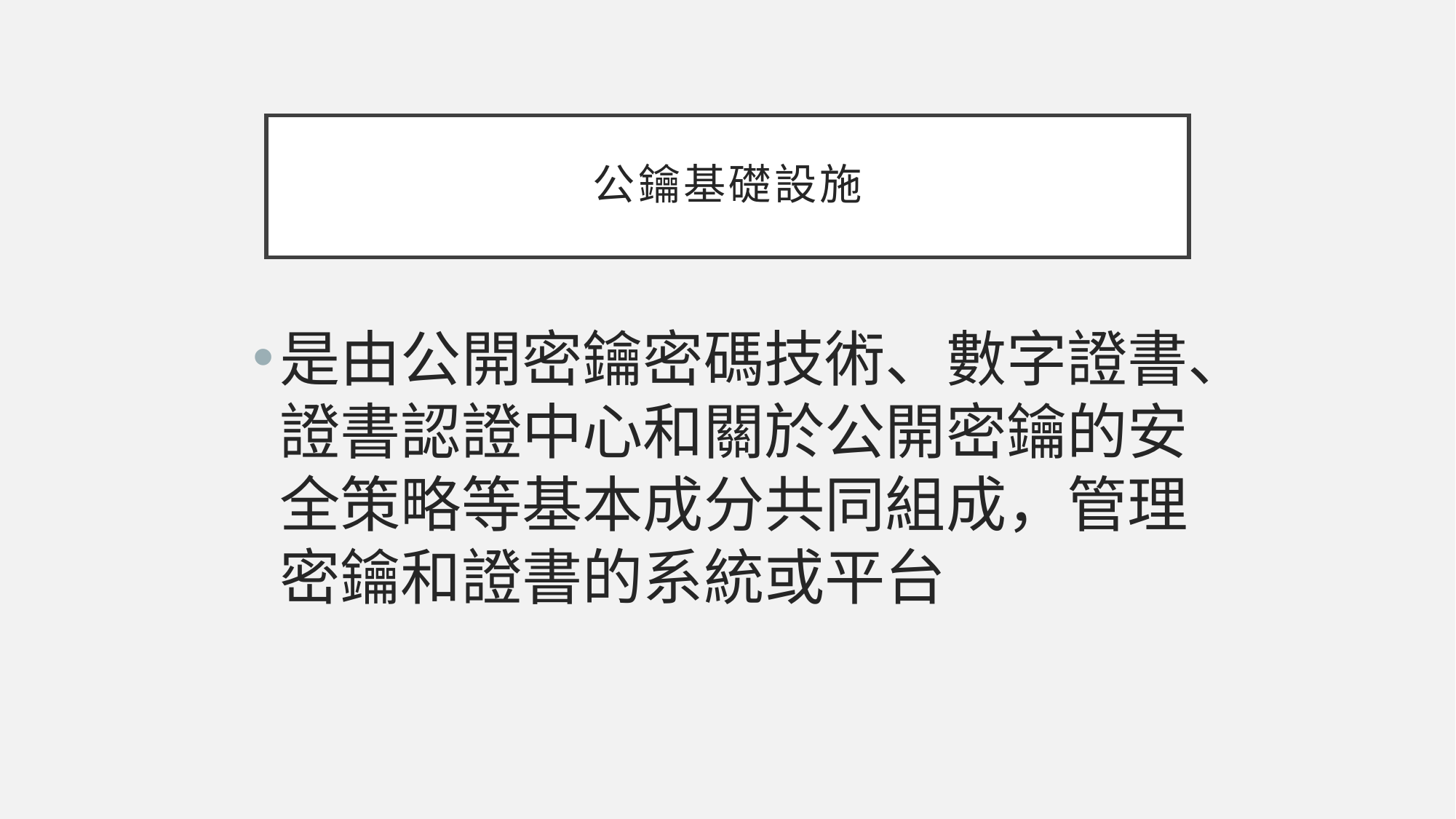

# 公鑰基礎設施
是由公開密鑰密碼技術、數字證書、證書認證中心和關於公開密鑰的安全策略等基本成分共同組成，管理密鑰和證書的系統或平台